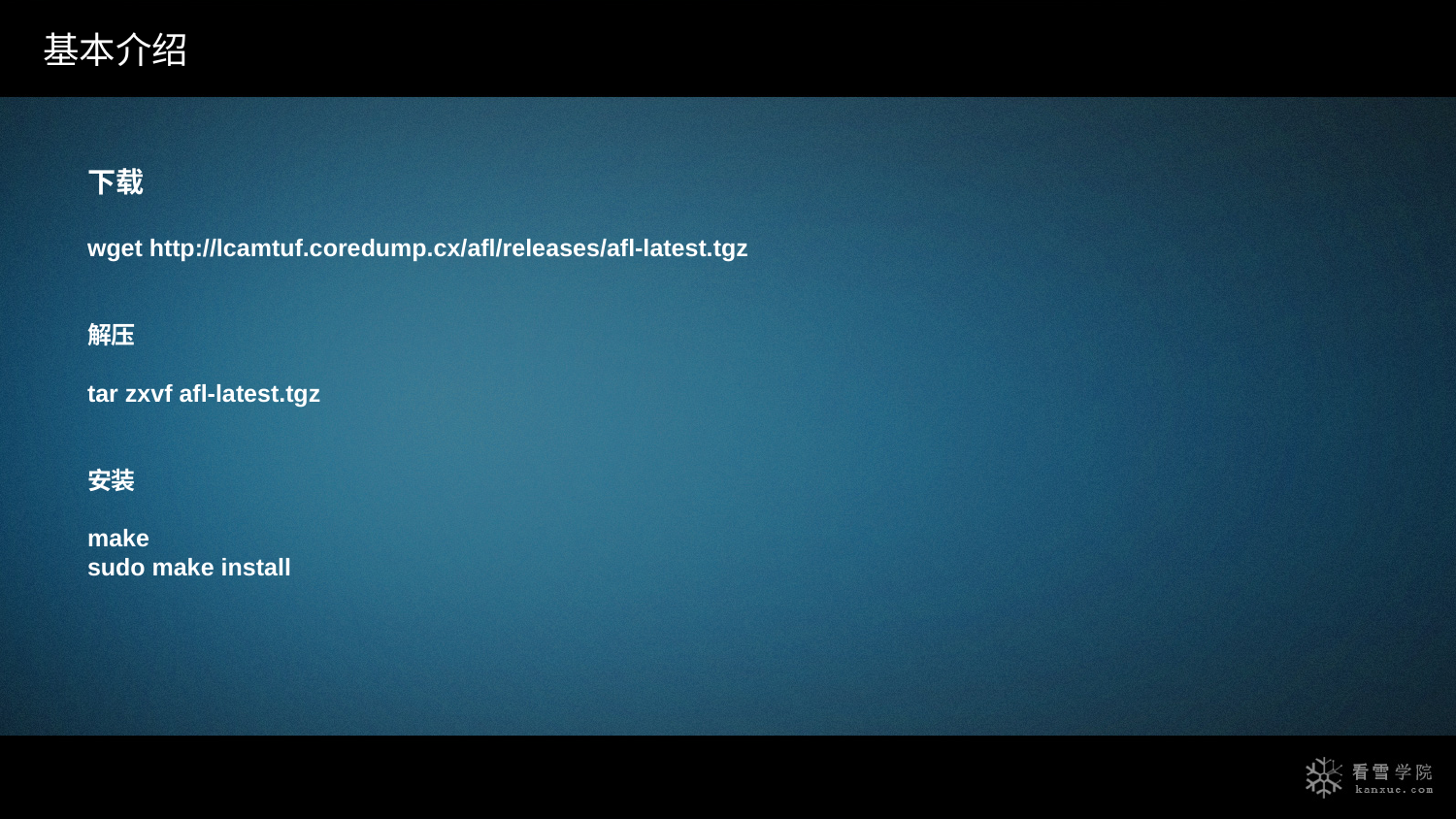

基本介绍
下载

wget http://lcamtuf.coredump.cx/afl/releases/afl-latest.tgz

解压

tar zxvf afl-latest.tgz

安装

make
sudo make install